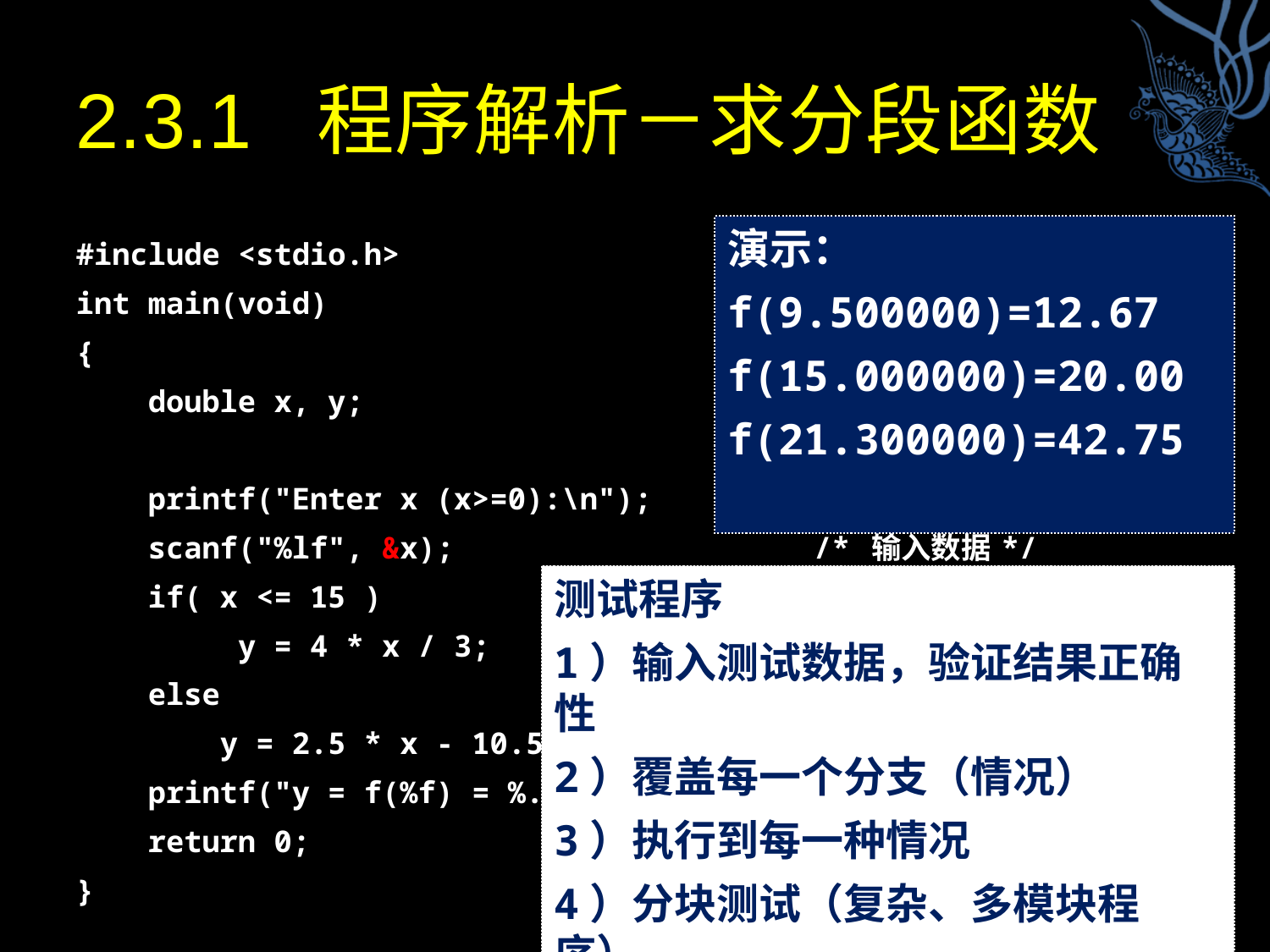

# 2.3.1  程序解析－求分段函数
演示：
f(9.500000)=12.67
f(15.000000)=20.00
f(21.300000)=42.75

#include <stdio.h>
int main(void)
{
    double x, y;

    printf("Enter x (x>=0):\n");         /* 输入提示 */
    scanf("%lf", &x);                    /* 输入数据 */
    if( x <= 15 )
         y = 4 * x / 3;
    else
        y = 2.5 * x - 10.5;
    printf("y = f(%f) = %.2f\n", x, y);
    return 0;
}
测试程序
1）输入测试数据，验证结果正确性
2）覆盖每一个分支（情况）
3）执行到每一种情况
4）分块测试（复杂、多模块程序）
22